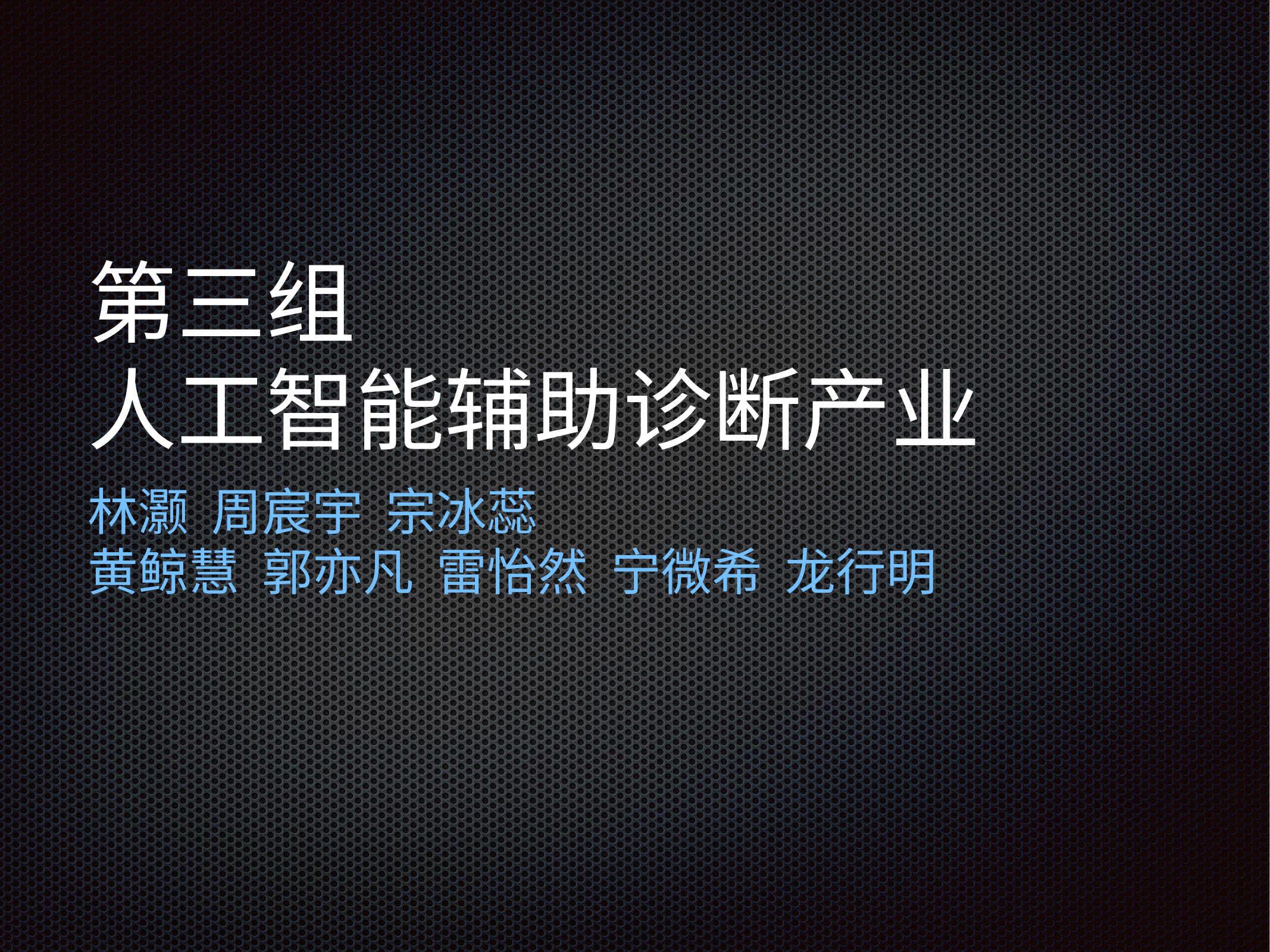

# 第三组
人工智能辅助诊断产业
林灏  周宸宇  宗冰蕊
黄鲸慧  郭亦凡  雷怡然  宁微希  龙行明